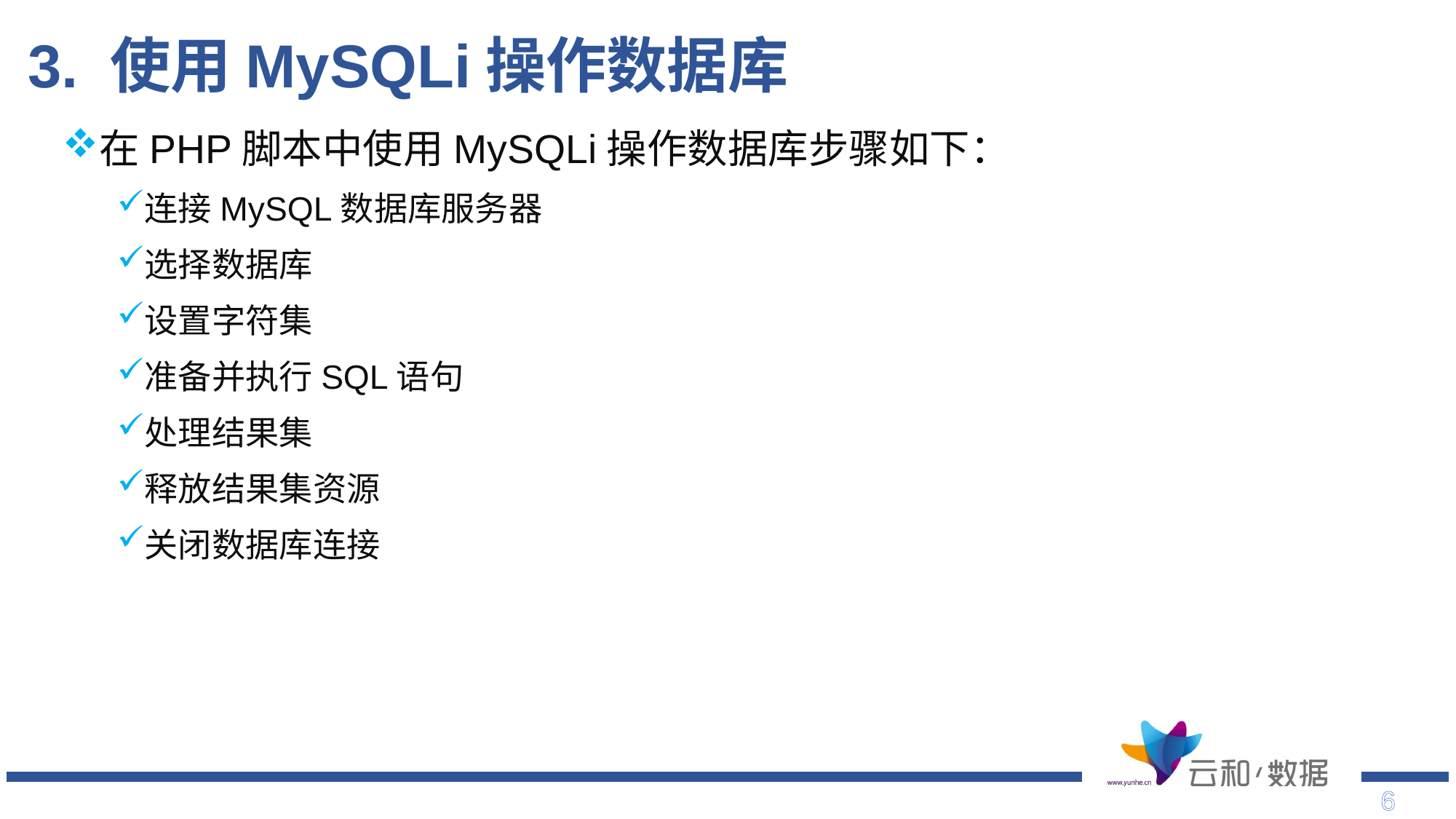

# 3. 使用MySQLi操作数据库
在PHP脚本中使用MySQLi操作数据库步骤如下：
连接MySQL数据库服务器
选择数据库
设置字符集
准备并执行SQL语句
处理结果集
释放结果集资源
关闭数据库连接